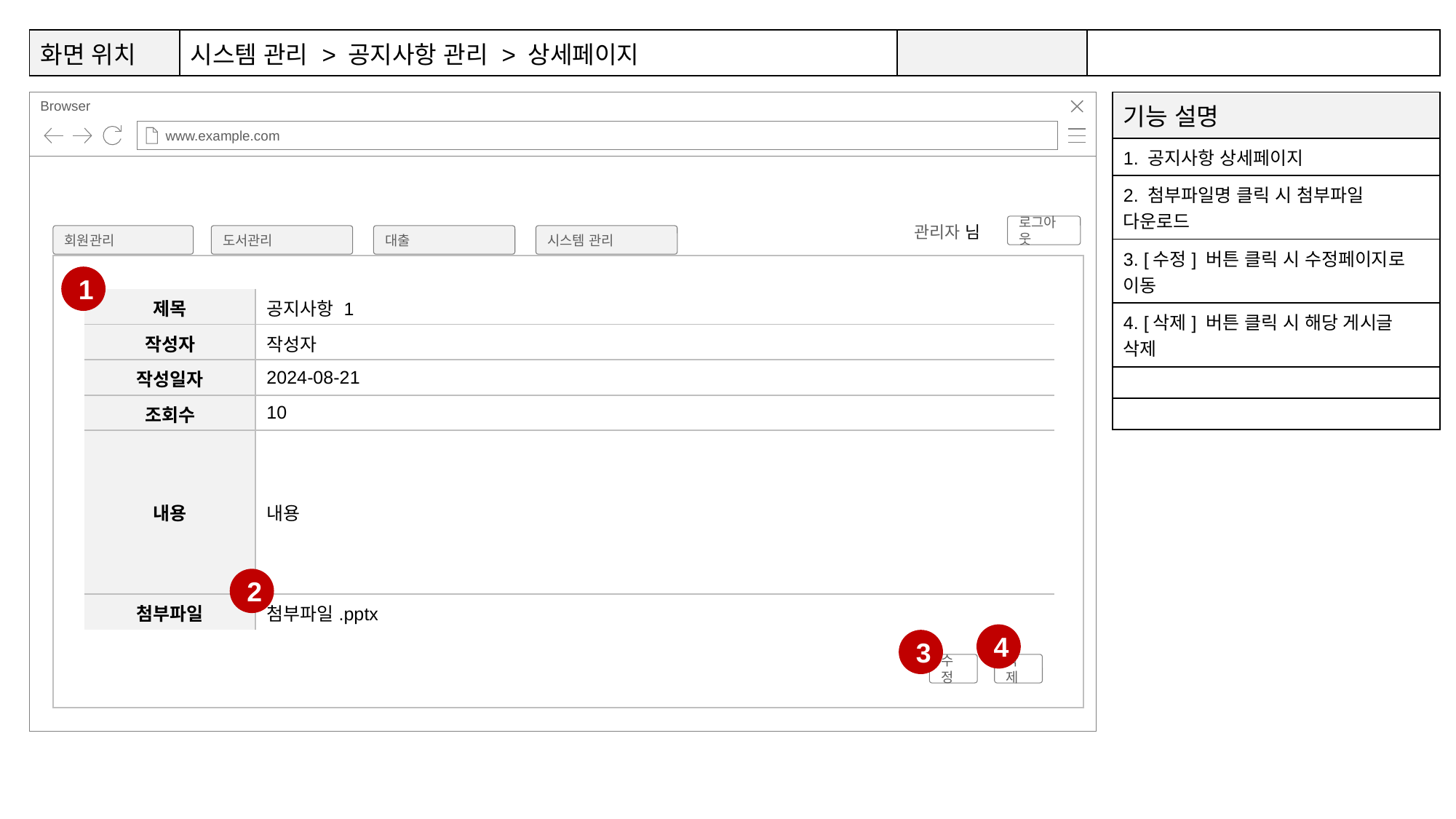

| 화면 위치 | 시스템 관리 > 공지사항 관리 > 상세페이지 |  |  |
| --- | --- | --- | --- |
5
1
2
8
9
6
7
| 기능 설명 |
| --- |
| 1. 공지사항 상세페이지 |
| 2. 첨부파일명 클릭 시 첨부파일 다운로드 |
| 3. [수정] 버튼 클릭 시 수정페이지로 이동 |
| 4. [삭제] 버튼 클릭 시 해당 게시글 삭제 |
|  |
|  |
관리자 님
로그아웃
시스템 관리
회원관리
도서관리
대출

1
| 제목 | 공지사항 1 |
| --- | --- |
| 작성자 | 작성자 |
| 작성일자 | 2024-08-21 |
| 조회수 | 10 |
| 내용 | 내용 |
| 첨부파일 | 첨부파일.pptx |
2
4
3
수정
삭제